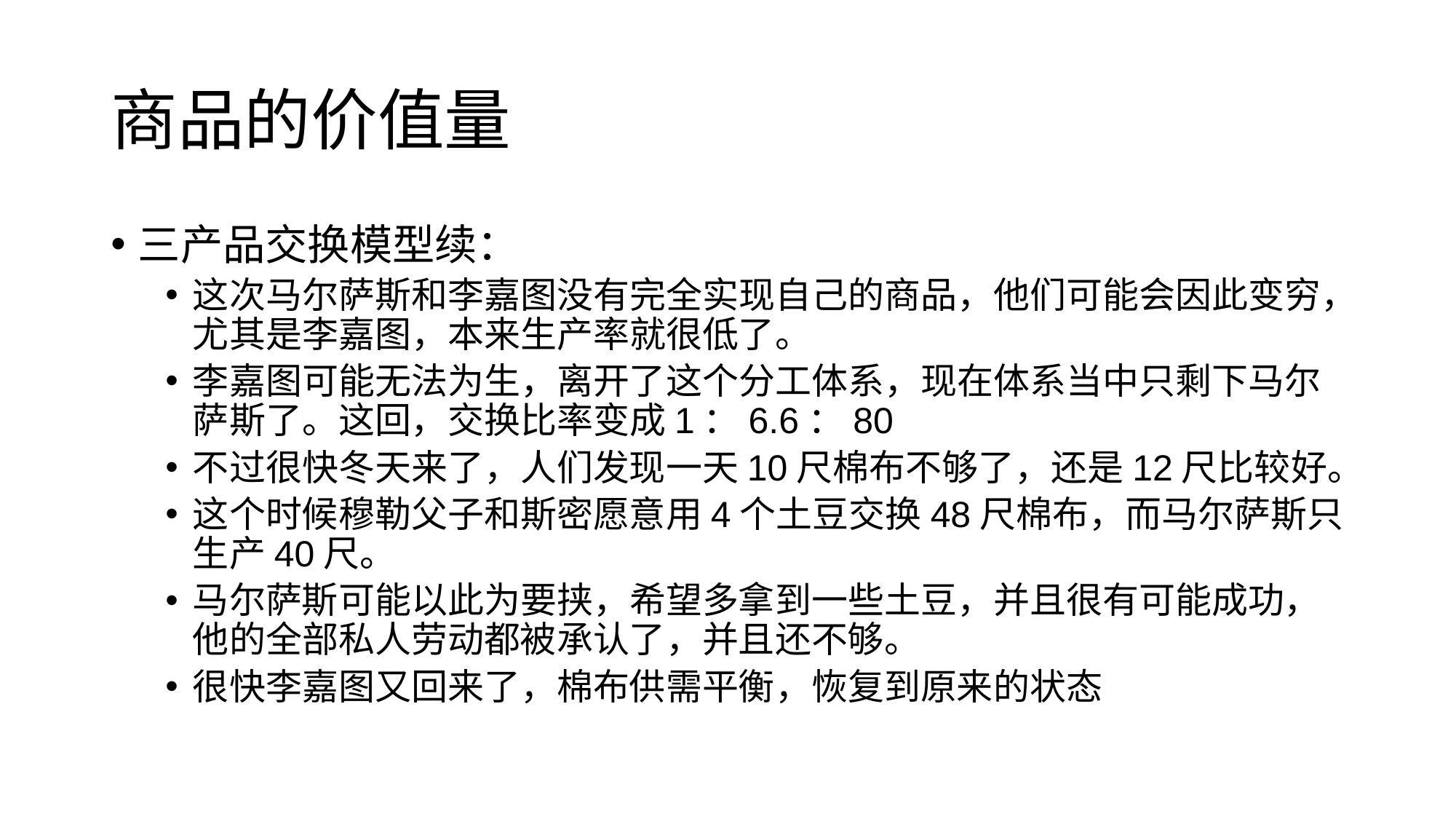

# 商品的价值量
三产品交换模型续：
这次马尔萨斯和李嘉图没有完全实现自己的商品，他们可能会因此变穷，尤其是李嘉图，本来生产率就很低了。
李嘉图可能无法为生，离开了这个分工体系，现在体系当中只剩下马尔萨斯了。这回，交换比率变成1：6.6：80
不过很快冬天来了，人们发现一天10尺棉布不够了，还是12尺比较好。
这个时候穆勒父子和斯密愿意用4个土豆交换48尺棉布，而马尔萨斯只生产40尺。
马尔萨斯可能以此为要挟，希望多拿到一些土豆，并且很有可能成功，他的全部私人劳动都被承认了，并且还不够。
很快李嘉图又回来了，棉布供需平衡，恢复到原来的状态